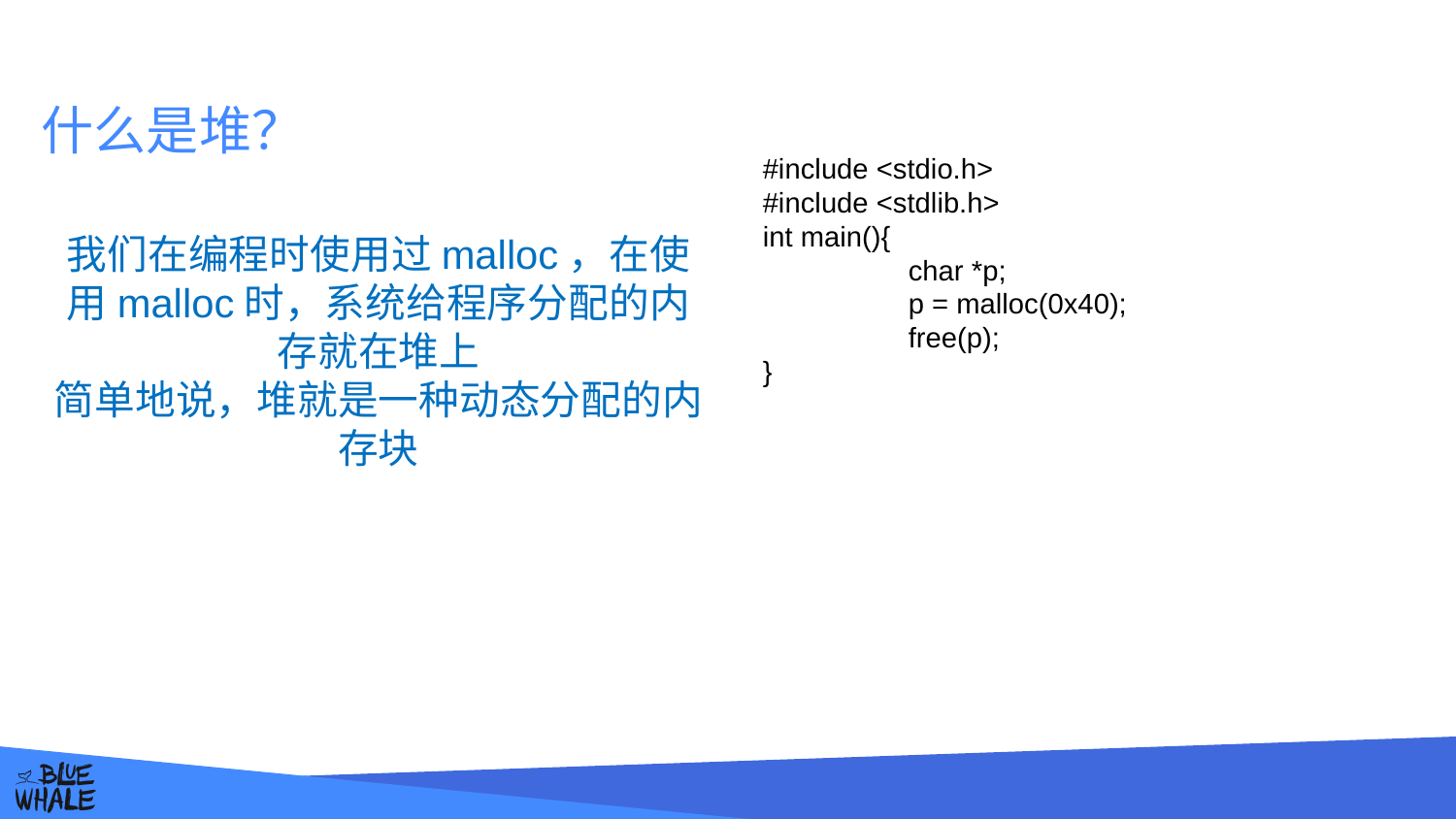

# 什么是堆？
#include <stdio.h>
#include <stdlib.h>
int main(){
	char *p;
	p = malloc(0x40);
	free(p);
}
我们在编程时使用过malloc，在使用malloc时，系统给程序分配的内存就在堆上
简单地说，堆就是一种动态分配的内存块